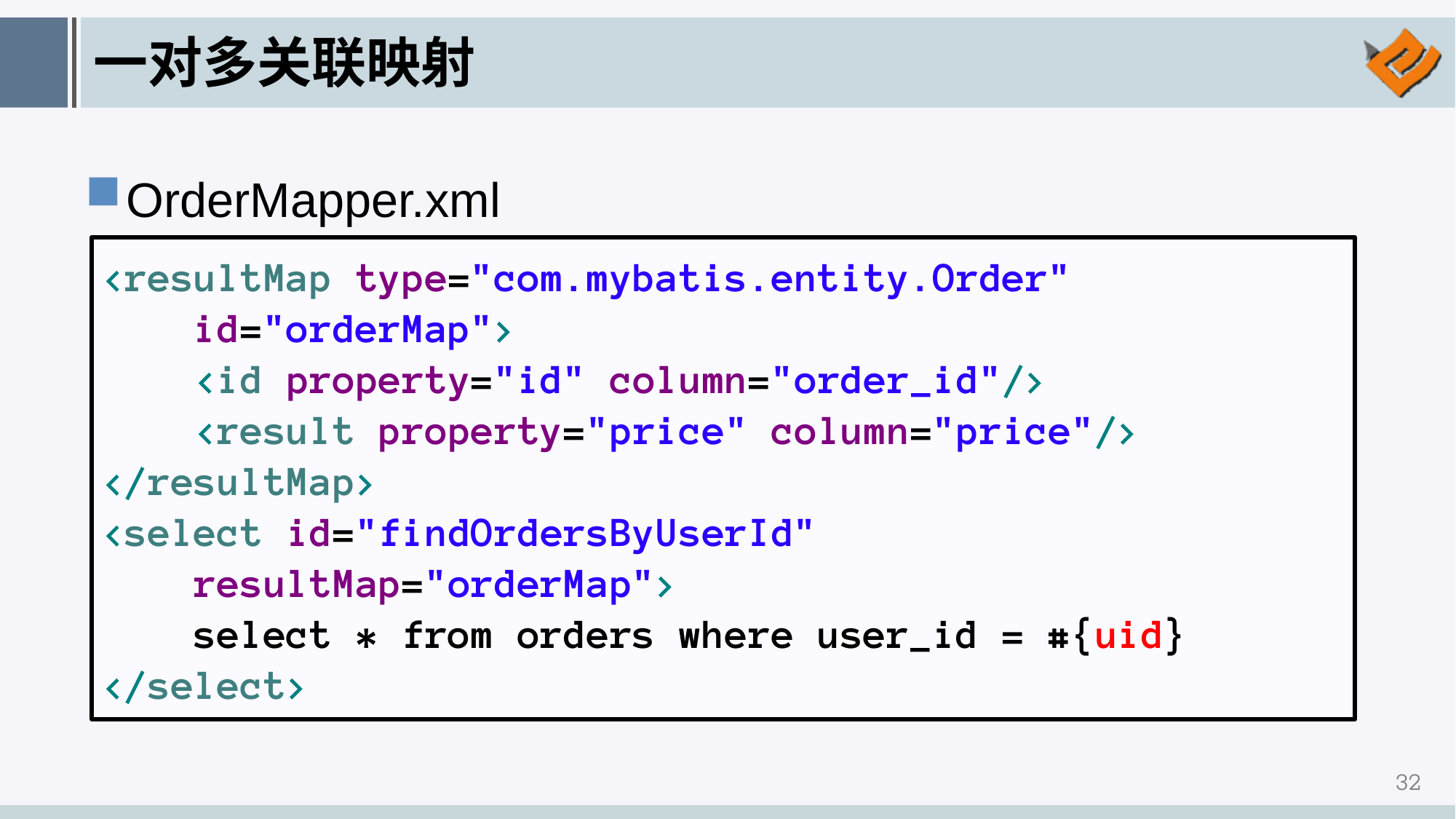

# 一对多关联映射
OrderMapper.xml
<resultMap type="com.mybatis.entity.Order"
    id="orderMap">
    <id property="id" column="order_id"/>
    <result property="price" column="price"/>
</resultMap>
<select id="findOrdersByUserId"
    resultMap="orderMap">
    select * from orders where user_id = #{uid}
</select>